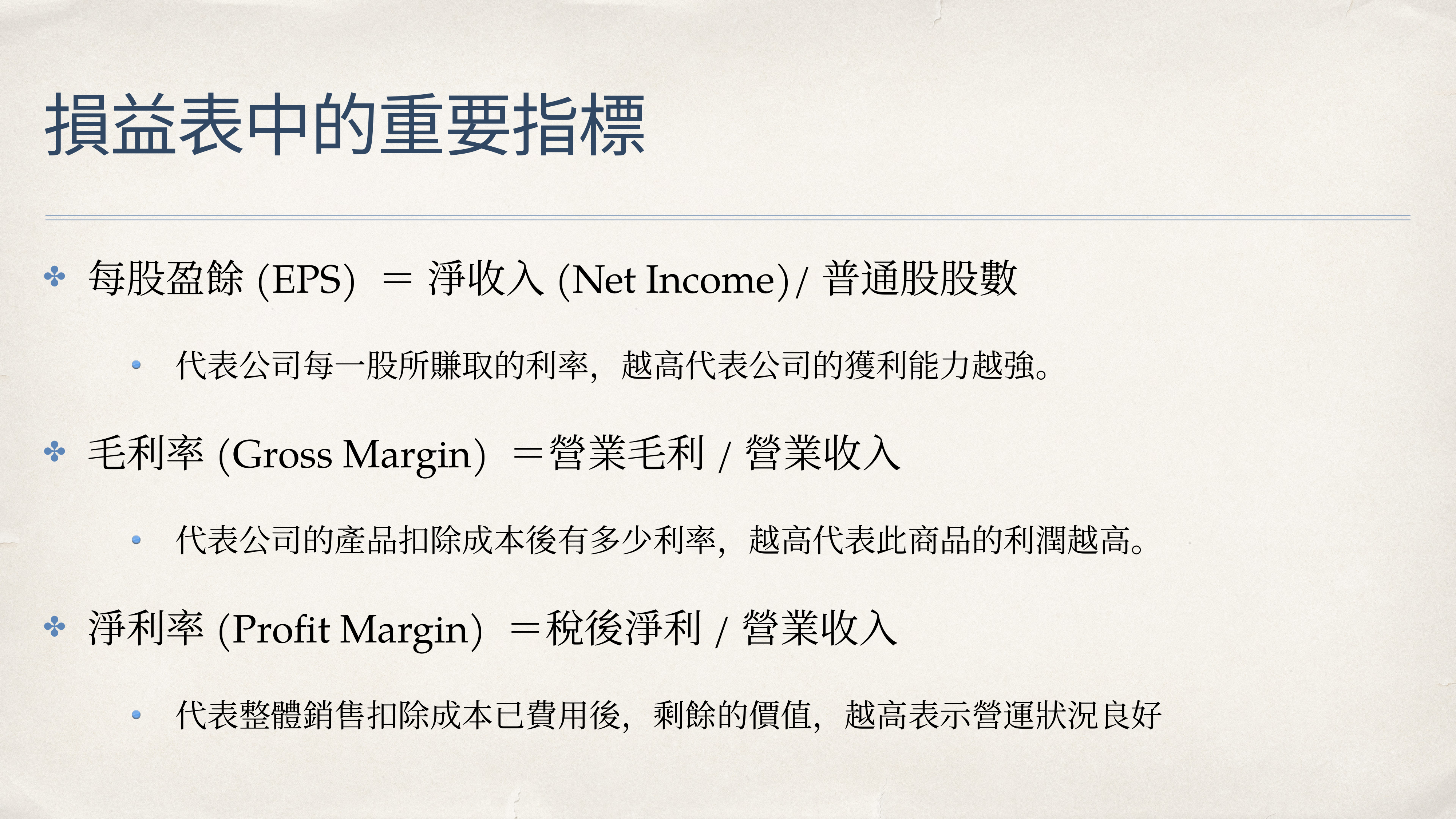

每股盈餘(EPS) ＝ 淨收入(Net Income)/普通股股數
代表公司每一股所賺取的利率，越高代表公司的獲利能力越強。
毛利率(Gross Margin) ＝營業毛利/營業收入
代表公司的產品扣除成本後有多少利率，越高代表此商品的利潤越高。
淨利率(Profit Margin) ＝稅後淨利/營業收入
代表整體銷售扣除成本已費用後，剩餘的價值，越高表示營運狀況良好
# 損益表中的重要指標